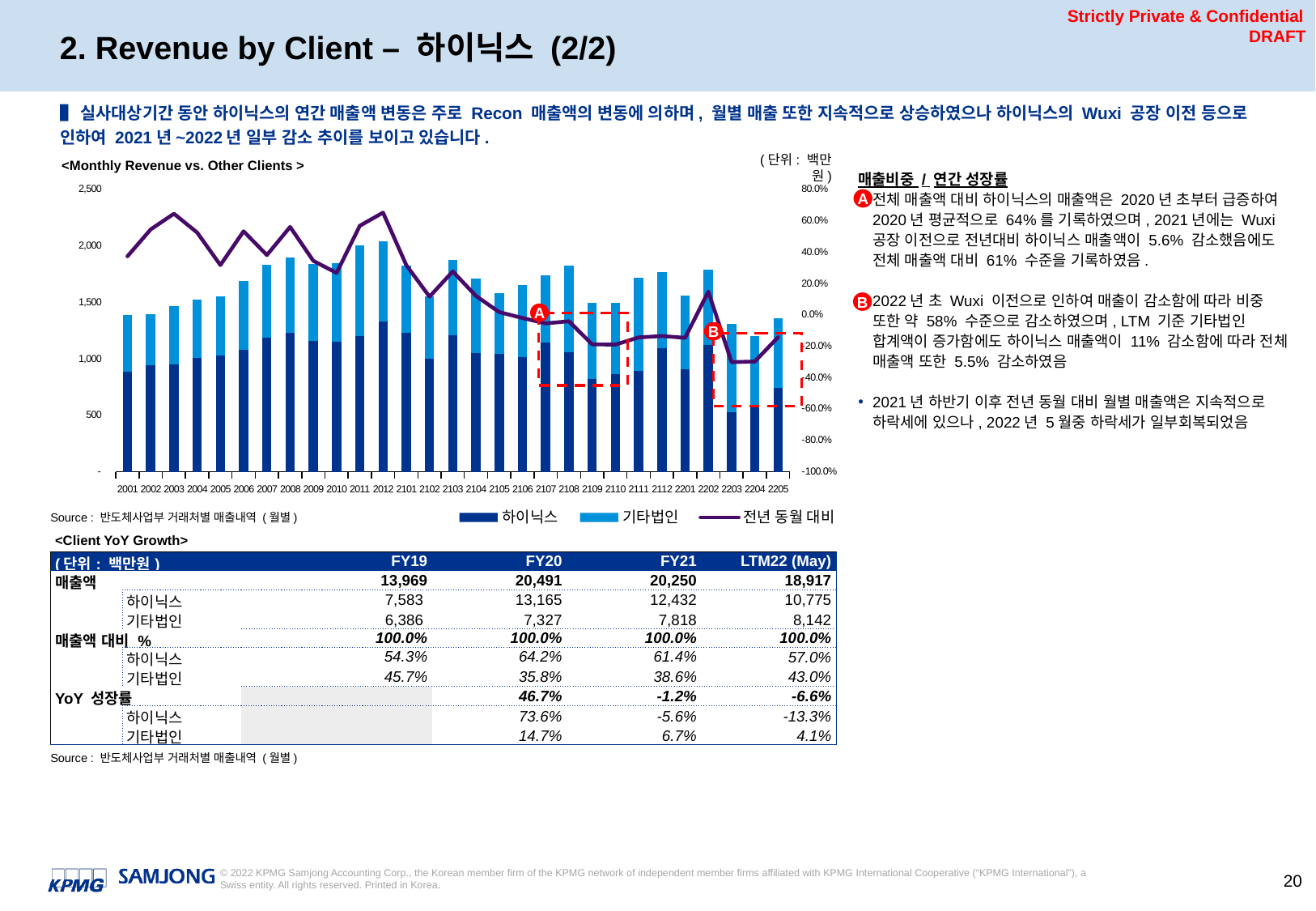

# 2. Revenue by Client – 하이닉스 (2/2)
▌실사대상기간 동안 하이닉스의 연간 매출액 변동은 주로 Recon 매출액의 변동에 의하며, 월별 매출 또한 지속적으로 상승하였으나 하이닉스의 Wuxi 공장 이전 등으로 인하여 2021년~2022년 일부 감소 추이를 보이고 있습니다.
<Monthly Revenue vs. Other Clients >
(단위: 백만원)
매출비중 / 연간 성장률
전체 매출액 대비 하이닉스의 매출액은 2020년 초부터 급증하여 2020년 평균적으로 64%를 기록하였으며, 2021년에는 Wuxi 공장 이전으로 전년대비 하이닉스 매출액이 5.6% 감소했음에도 전체 매출액 대비 61% 수준을 기록하였음.

2022년 초 Wuxi 이전으로 인하여 매출이 감소함에 따라 비중 또한 약 58% 수준으로 감소하였으며, LTM 기준 기타법인 합계액이 증가함에도 하이닉스 매출액이 11% 감소함에 따라 전체 매출액 또한 5.5% 감소하였음

2021년 하반기 이후 전년 동월 대비 월별 매출액은 지속적으로 하락세에 있으나, 2022년 5월중 하락세가 일부회복되었음

### Chart

| Category | 하이닉스 | 기타법인 | 전년 동월 대비 |
|---|---|---|---|
| 2001 | 883.454153 | 504.1149569999999 | 0.37417458916932356 |
| 2002 | 941.732929 | 451.519671 | 0.5458729631075778 |
| 2003 | 951.32344 | 515.758365 | 0.6458753677298417 |
| 2004 | 1010.077203 | 514.69975 | 0.5255017570223053 |
| 2005 | 1029.32824 | 525.303727 | 0.31823178209043235 |
| 2006 | 1078.485133 | 610.1849140000002 | 0.5337153483046824 |
| 2007 | 1191.192387 | 645.155242 | 0.3818337197708226 |
| 2008 | 1233.579248 | 666.945483 | 0.5616283292366273 |
| 2009 | 1159.015352 | 681.447723 | 0.3450313071288251 |
| 2010 | 1153.342311 | 694.76405 | 0.2682593581364432 |
| 2011 | 1203.511385 | 803.738186 | 0.569047693265399 |
| 2012 | 1329.557511 | 713.042911 | 0.6529006103979591 |
| 2101 | 1229.684683 | 598.4360450000001 | 0.31749886533579574 |
| 2102 | 1000.65861 | 555.2154840000001 | 0.11672075401115345 |
| 2103 | 1206.040956 | 668.340144 | 0.2776254831951923 |
| 2104 | 1053.010089 | 656.8268879999998 | 0.1213685868191372 |
| 2105 | 1040.75807 | 542.5257839999999 | 0.018430012767131077 |
| 2106 | 1013.410385 | 642.2545690000001 | -0.01954502187010132 |
| 2107 | 1146.97187 | 590.719711 | -0.053724058801287056 |
| 2108 | 1059.825407 | 764.3883759999999 | -0.04015256773840947 |
| 2109 | 824.807676 | 670.217716 | -0.18769063486916193 |
| 2110 | 866.356973 | 632.35449 | -0.18905562221589045 |
| 2111 | 892.263768 | 827.070477 | -0.14343773198893361 |
| 2112 | 1097.72947 | 670.0798380000001 | -0.13453003878797787 |
| 2201 | 905.639975 | 655.934604 | -0.1458033623915017 |
| 2202 | 1125.273616 | 662.261933 | 0.14889473119538943 |
| 2203 | 527.500426 | 782.196642 | -0.30126425837307047 |
| 2204 | 569.448822 | 632.1431940000001 | -0.2972476135659101 |
| 2205 | 745.800877 | 612.0740529999999 | -0.14236797996172834 |
A
B
A

B

Source : 반도체사업부 거래처별 매출내역 (월별)
<Client YoY Growth>
| (단위: 백만원) |  | FY19 | FY20 | FY21 | LTM22 (May) |
| --- | --- | --- | --- | --- | --- |
| 매출액 |  | 13,969 | 20,491 | 20,250 | 18,917 |
|  | 하이닉스 | 7,583 | 13,165 | 12,432 | 10,775 |
|  | 기타법인 | 6,386 | 7,327 | 7,818 | 8,142 |
| 매출액 대비 % |  | 100.0% | 100.0% | 100.0% | 100.0% |
|  | 하이닉스 | 54.3% | 64.2% | 61.4% | 57.0% |
|  | 기타법인 | 45.7% | 35.8% | 38.6% | 43.0% |
| YoY 성장률 |  |  | 46.7% | -1.2% | -6.6% |
|  | 하이닉스 |  | 73.6% | -5.6% | -13.3% |
|  | 기타법인 |  | 14.7% | 6.7% | 4.1% |
Source : 반도체사업부 거래처별 매출내역 (월별)